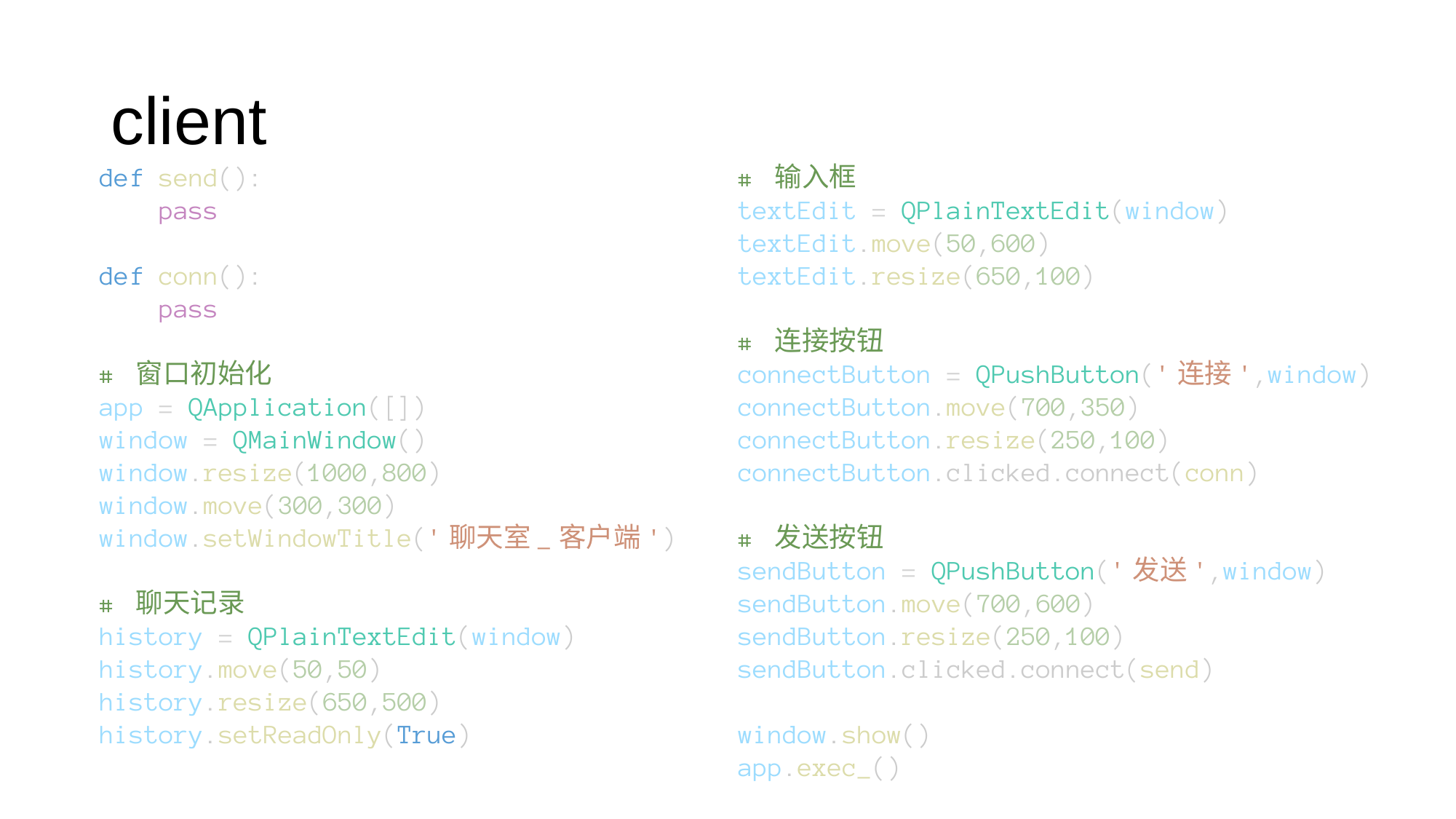

# client
def send():
    pass
def conn():
    pass
# 窗口初始化
app = QApplication([])
window = QMainWindow()
window.resize(1000,800)
window.move(300,300)
window.setWindowTitle('聊天室_客户端')
# 聊天记录
history = QPlainTextEdit(window)
history.move(50,50)
history.resize(650,500)
history.setReadOnly(True)
# 输入框
textEdit = QPlainTextEdit(window)
textEdit.move(50,600)
textEdit.resize(650,100)
# 连接按钮
connectButton = QPushButton('连接',window)
connectButton.move(700,350)
connectButton.resize(250,100)
connectButton.clicked.connect(conn)
# 发送按钮
sendButton = QPushButton('发送',window)
sendButton.move(700,600)
sendButton.resize(250,100)
sendButton.clicked.connect(send)
window.show()
app.exec_()